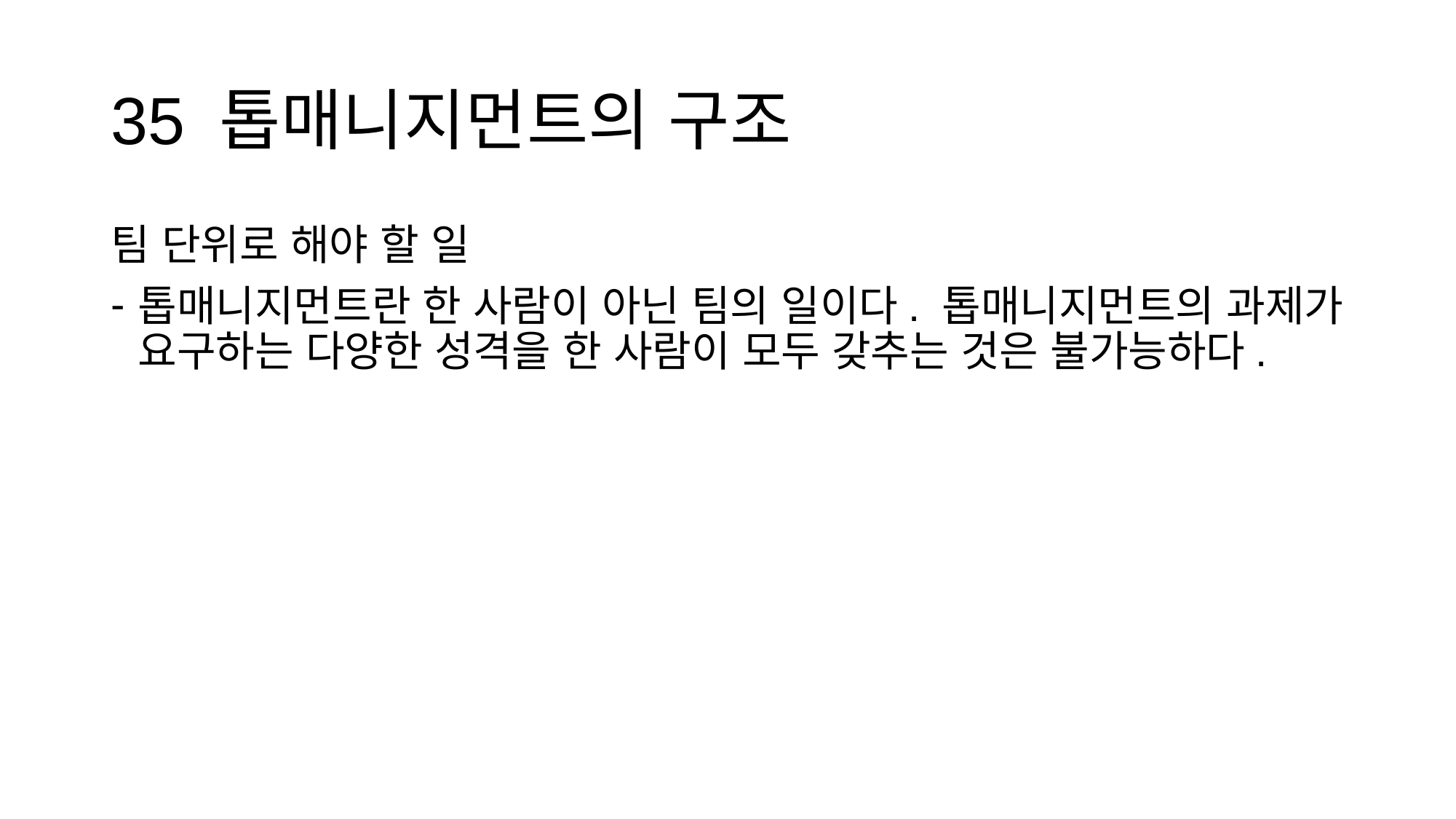

# 35 톱매니지먼트의 구조
팀 단위로 해야 할 일
톱매니지먼트란 한 사람이 아닌 팀의 일이다. 톱매니지먼트의 과제가 요구하는 다양한 성격을 한 사람이 모두 갖추는 것은 불가능하다.